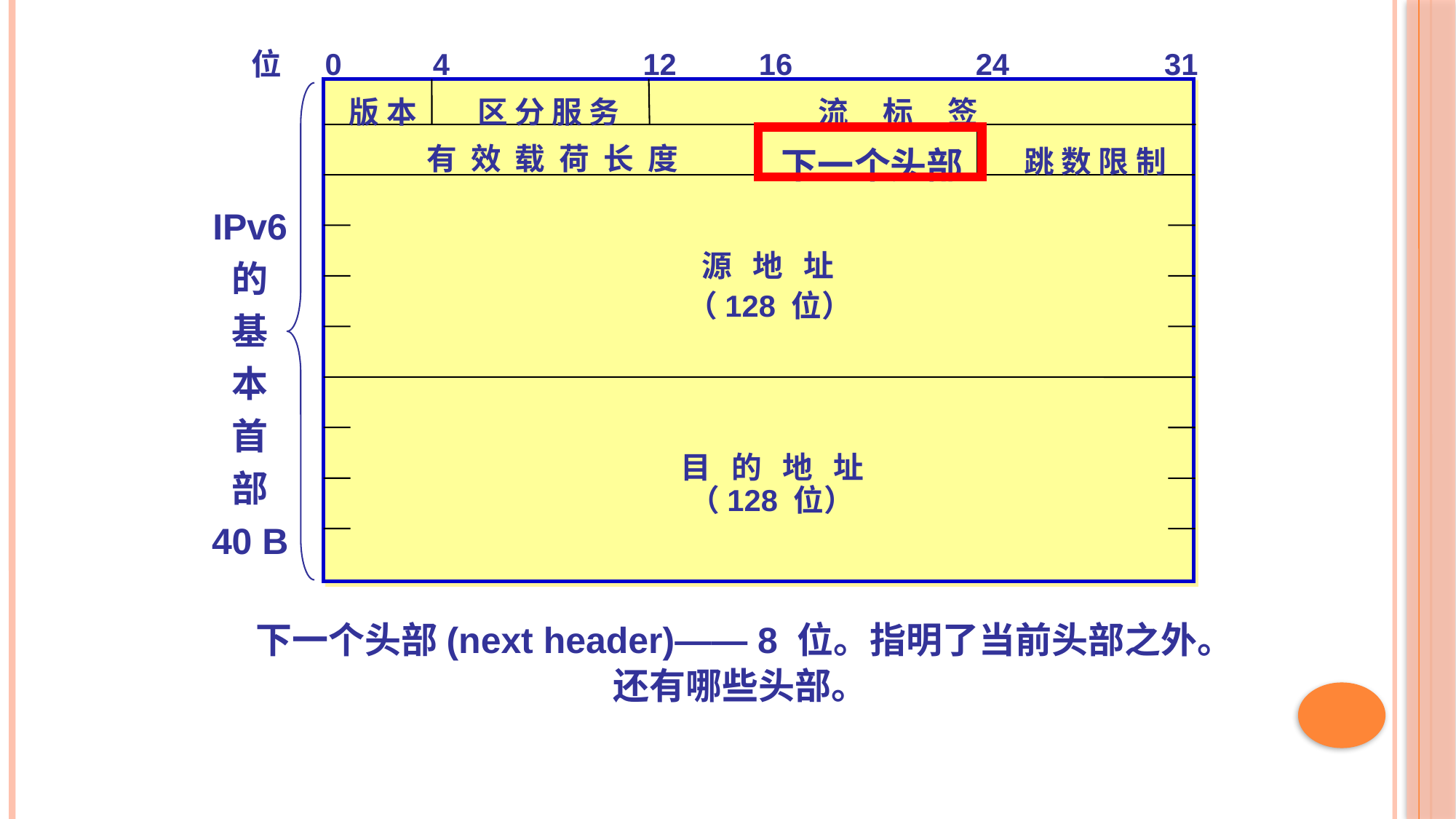

位
0
4
12
16
24
31

版 本
区 分 服 务
流     标     签

有  效  载  荷  长  度
下一个头部
跳 数 限 制

IPv6
的
基
本
首
部
40 B

源   地   址
（128 位）

目   的   地   址
（128 位）

下一个头部(next header)—— 8 位。指明了当前头部之外。还有哪些头部。